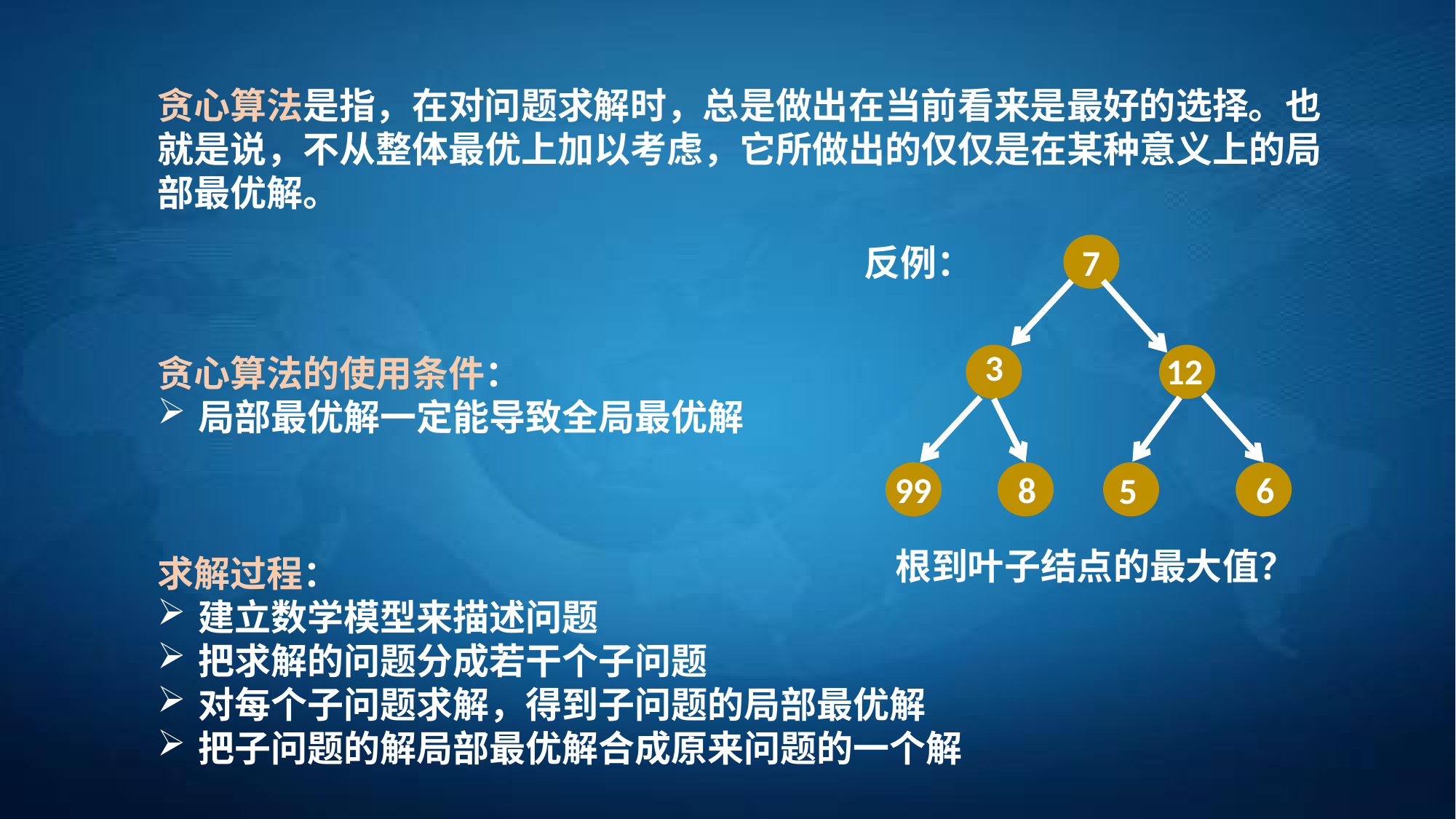

贪心算法是指，在对问题求解时，总是做出在当前看来是最好的选择。也就是说，不从整体最优上加以考虑，它所做出的仅仅是在某种意义上的局部最优解。
反例：

7
3
12
贪心算法的使用条件：
局部最优解一定能导致全局最优解

99
8
6

5

根到叶子结点的最大值？
求解过程：
建立数学模型来描述问题
把求解的问题分成若干个子问题
对每个子问题求解，得到子问题的局部最优解
把子问题的解局部最优解合成原来问题的一个解